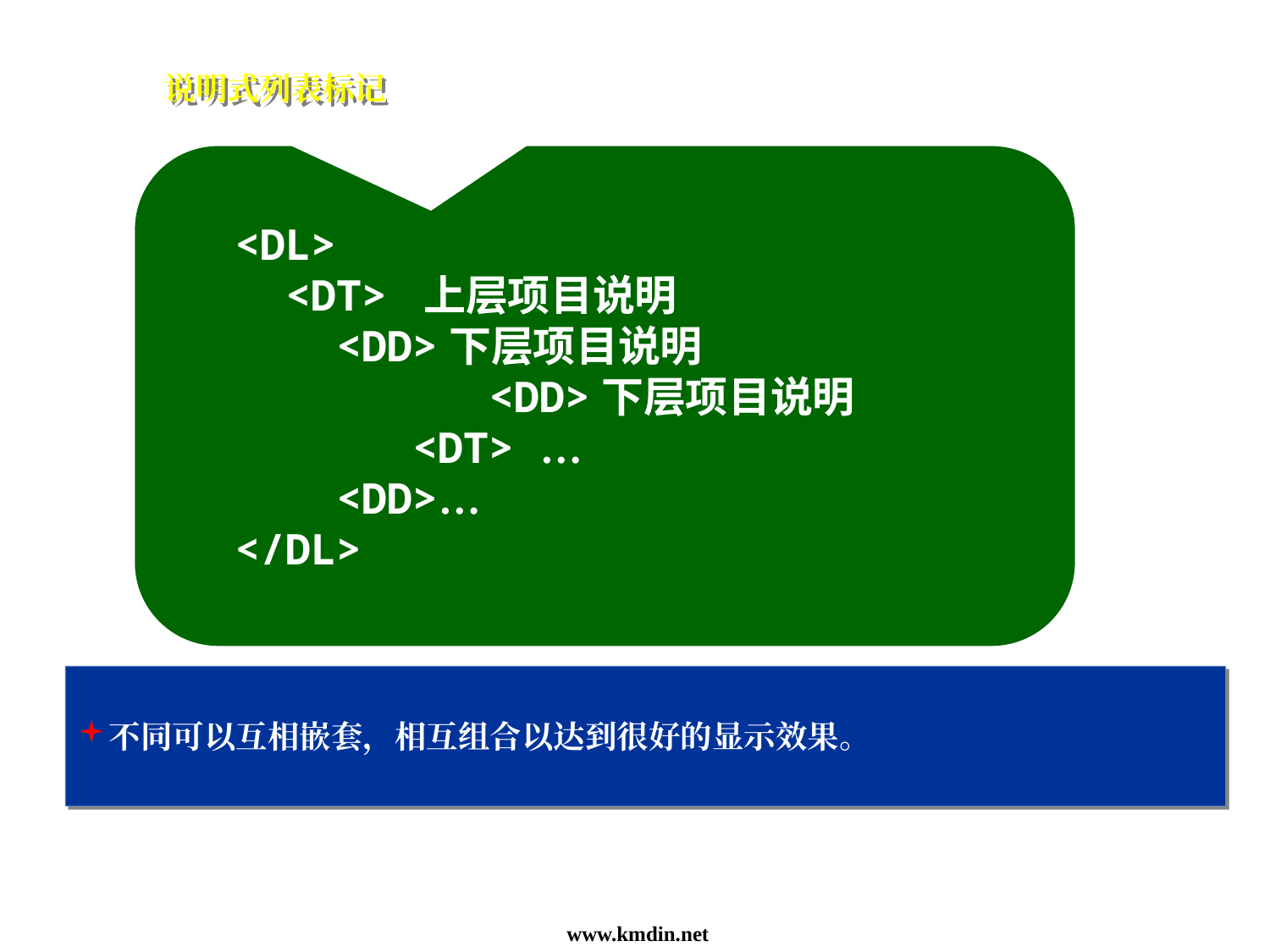

41
说明式列表标记
<DL>
  <DT> 上层项目说明
    <DD>下层项目说明
		<DD>下层项目说明
	  <DT> …
    <DD>…
</DL>
不同可以互相嵌套，相互组合以达到很好的显示效果。